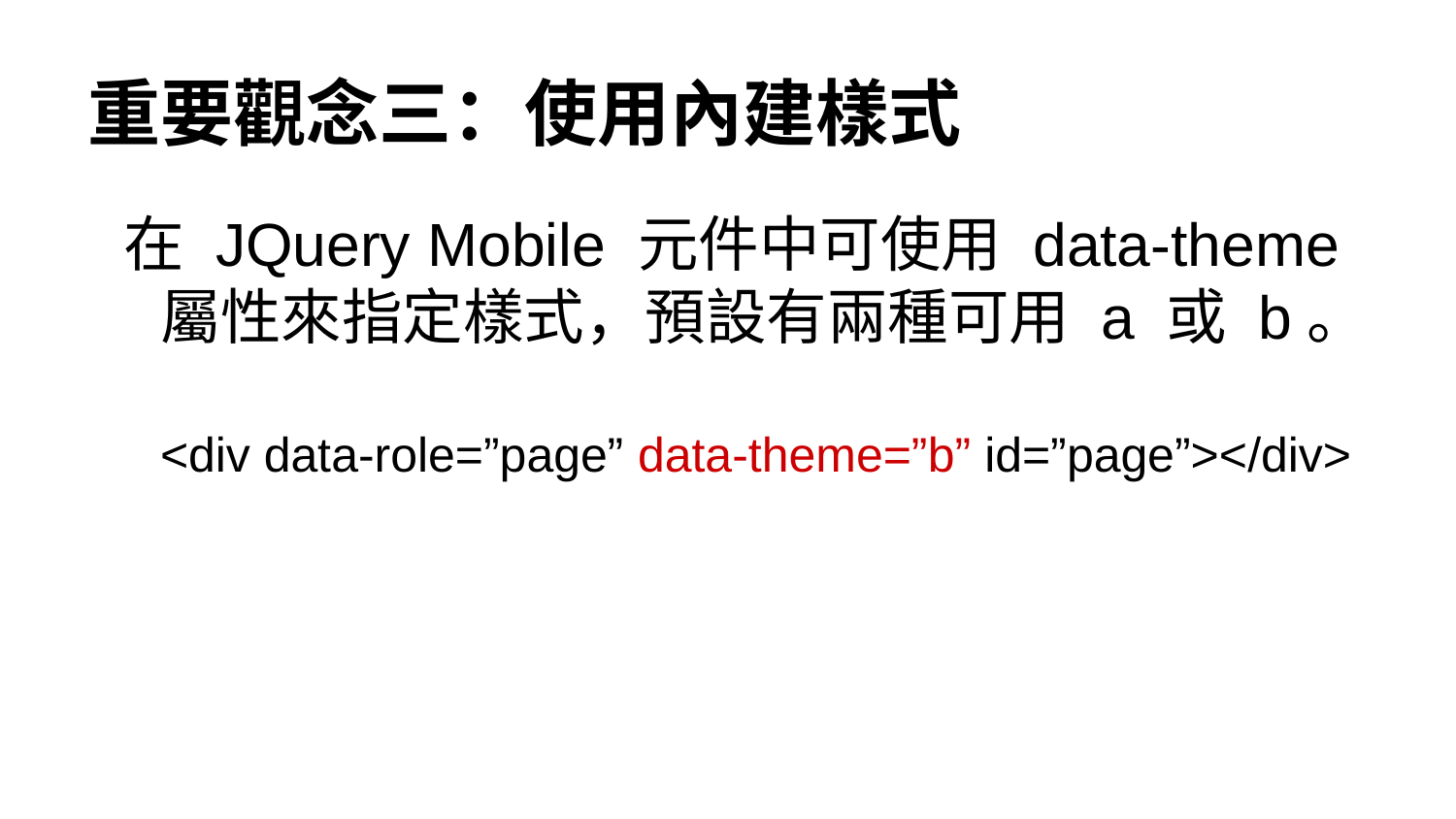

# 重要觀念三：使用內建樣式
在 JQuery Mobile 元件中可使用 data-theme 屬性來指定樣式，預設有兩種可用 a 或 b。
<div data-role=”page” data-theme=”b” id=”page”></div>